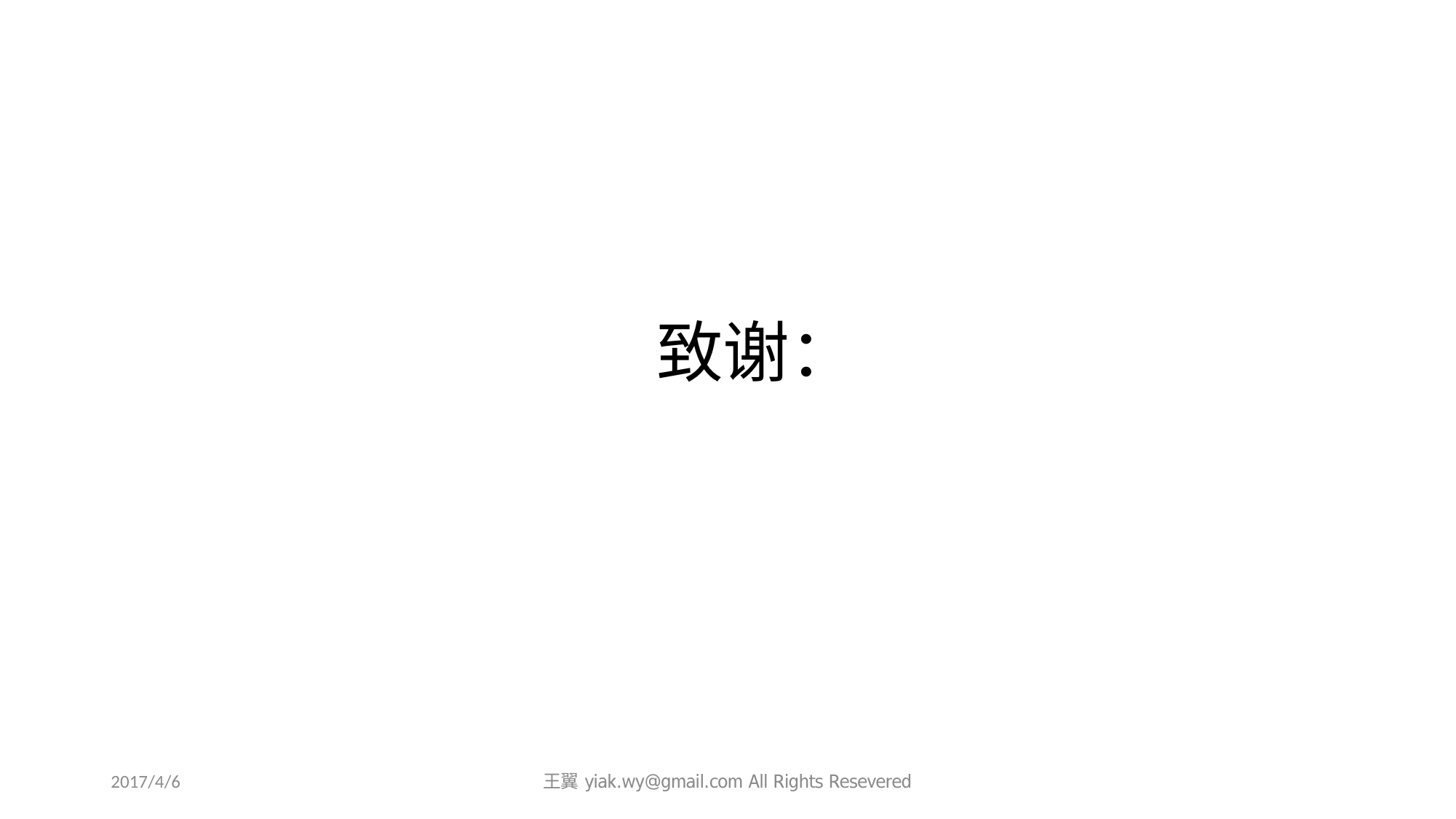

致谢：
2017/4/6
王翼 yiak.wy@gmail.com All Rights Resevered